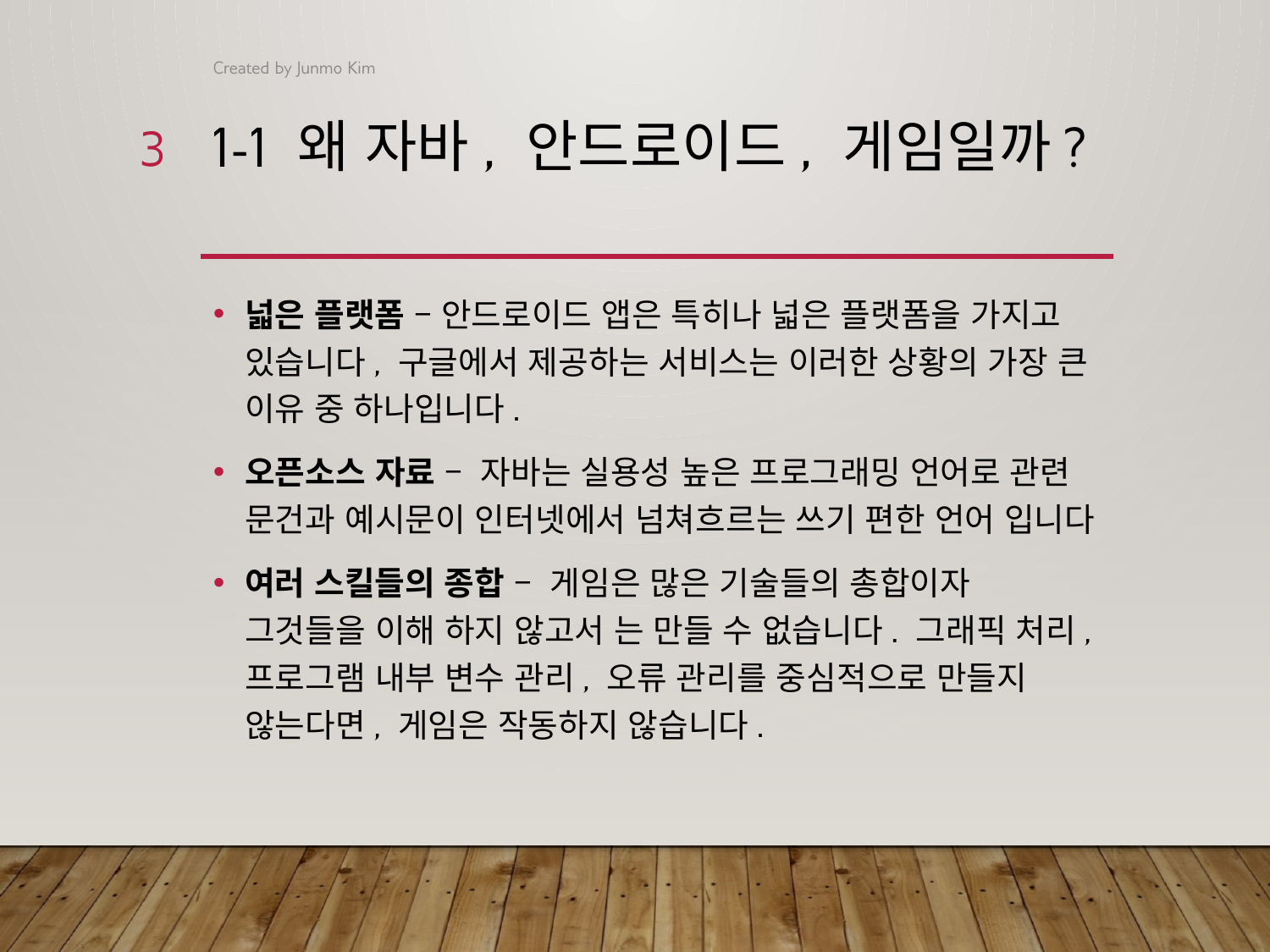

Created by Junmo Kim
3
# 1-1 왜 자바, 안드로이드, 게임일까?
넓은 플랫폼 – 안드로이드 앱은 특히나 넓은 플랫폼을 가지고 있습니다, 구글에서 제공하는 서비스는 이러한 상황의 가장 큰 이유 중 하나입니다.
오픈소스 자료 –  자바는 실용성 높은 프로그래밍 언어로 관련 문건과 예시문이 인터넷에서 넘쳐흐르는 쓰기 편한 언어 입니다
여러 스킬들의 종합 –  게임은 많은 기술들의 총합이자 그것들을 이해 하지 않고서 는 만들 수 없습니다. 그래픽 처리, 프로그램 내부 변수 관리, 오류 관리를 중심적으로 만들지 않는다면, 게임은 작동하지 않습니다.